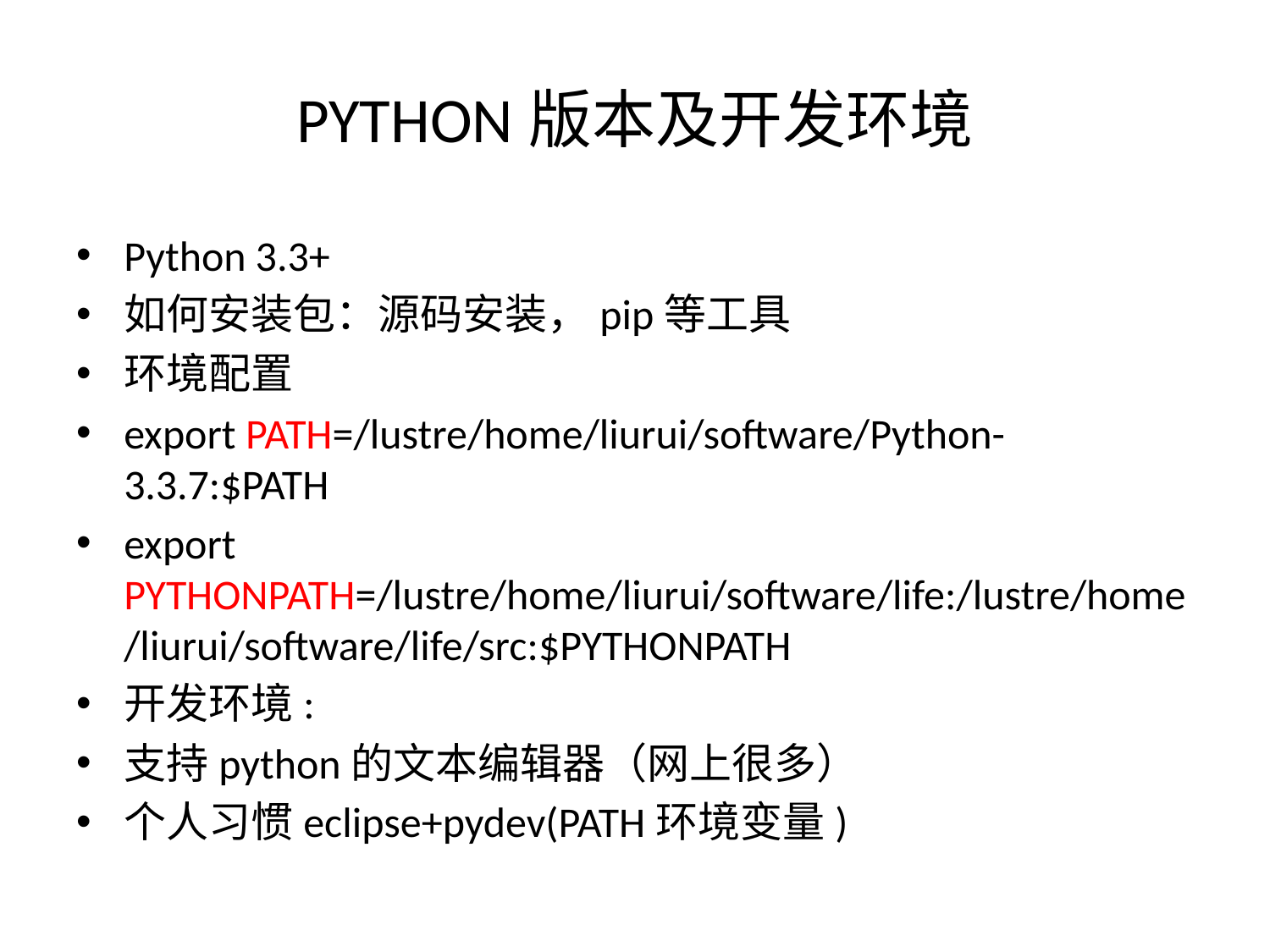

# PYTHON版本及开发环境
Python 3.3+
如何安装包：源码安装，pip等工具
环境配置
export PATH=/lustre/home/liurui/software/Python-3.3.7:$PATH
export PYTHONPATH=/lustre/home/liurui/software/life:/lustre/home/liurui/software/life/src:$PYTHONPATH
开发环境:
支持python的文本编辑器（网上很多）
个人习惯eclipse+pydev(PATH环境变量)